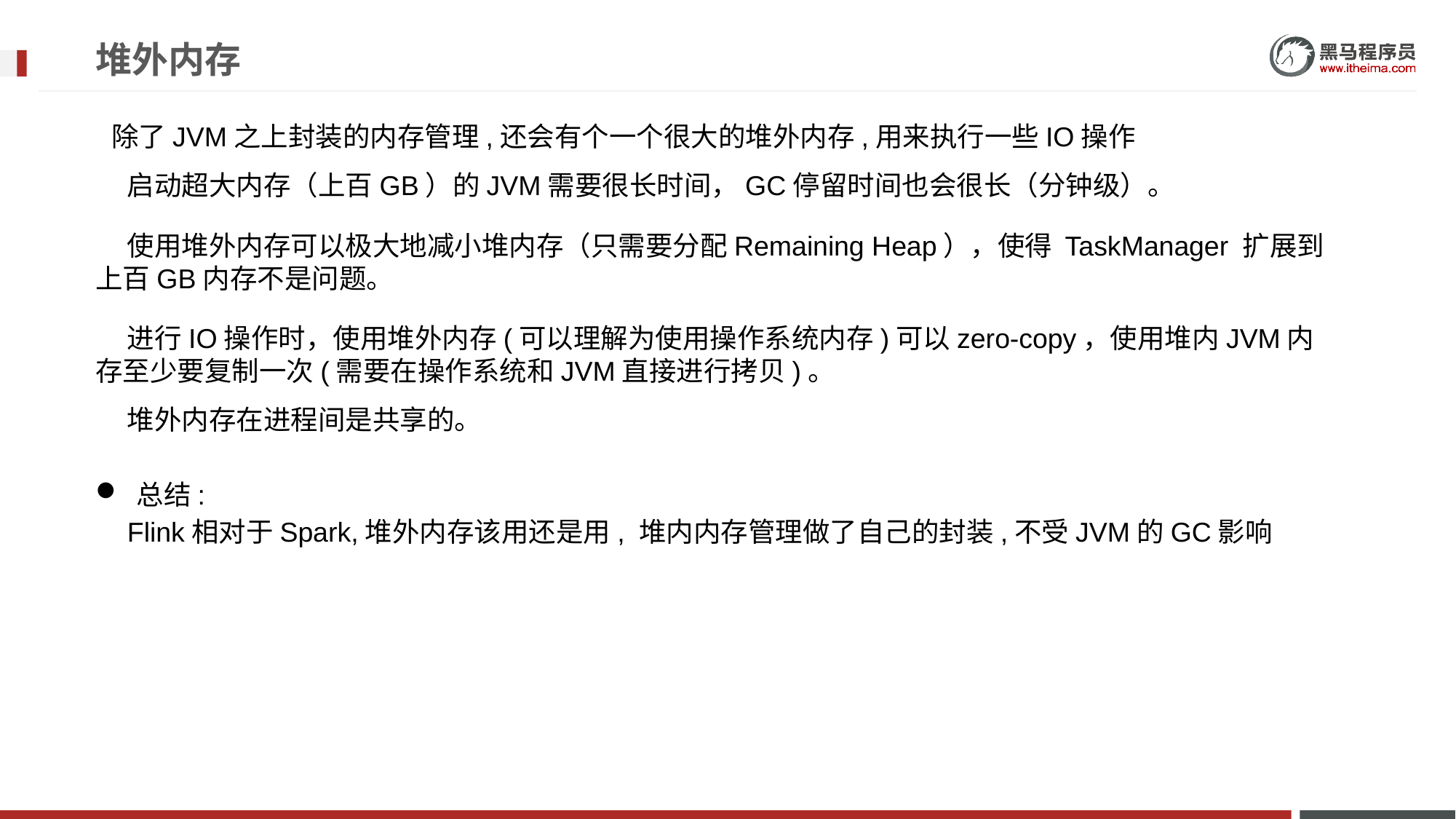

# 堆外内存

除了JVM之上封装的内存管理,还会有个一个很大的堆外内存,用来执行一些IO操作
启动超大内存（上百GB）的JVM需要很长时间，GC停留时间也会很长（分钟级）。
使用堆外内存可以极大地减小堆内存（只需要分配Remaining Heap），使得 TaskManager 扩展到上百GB内存不是问题。
进行IO操作时，使用堆外内存(可以理解为使用操作系统内存)可以zero-copy，使用堆内JVM内存至少要复制一次(需要在操作系统和JVM直接进行拷贝)。
堆外内存在进程间是共享的。

总结:
Flink相对于Spark,堆外内存该用还是用, 堆内内存管理做了自己的封装,不受JVM的GC影响